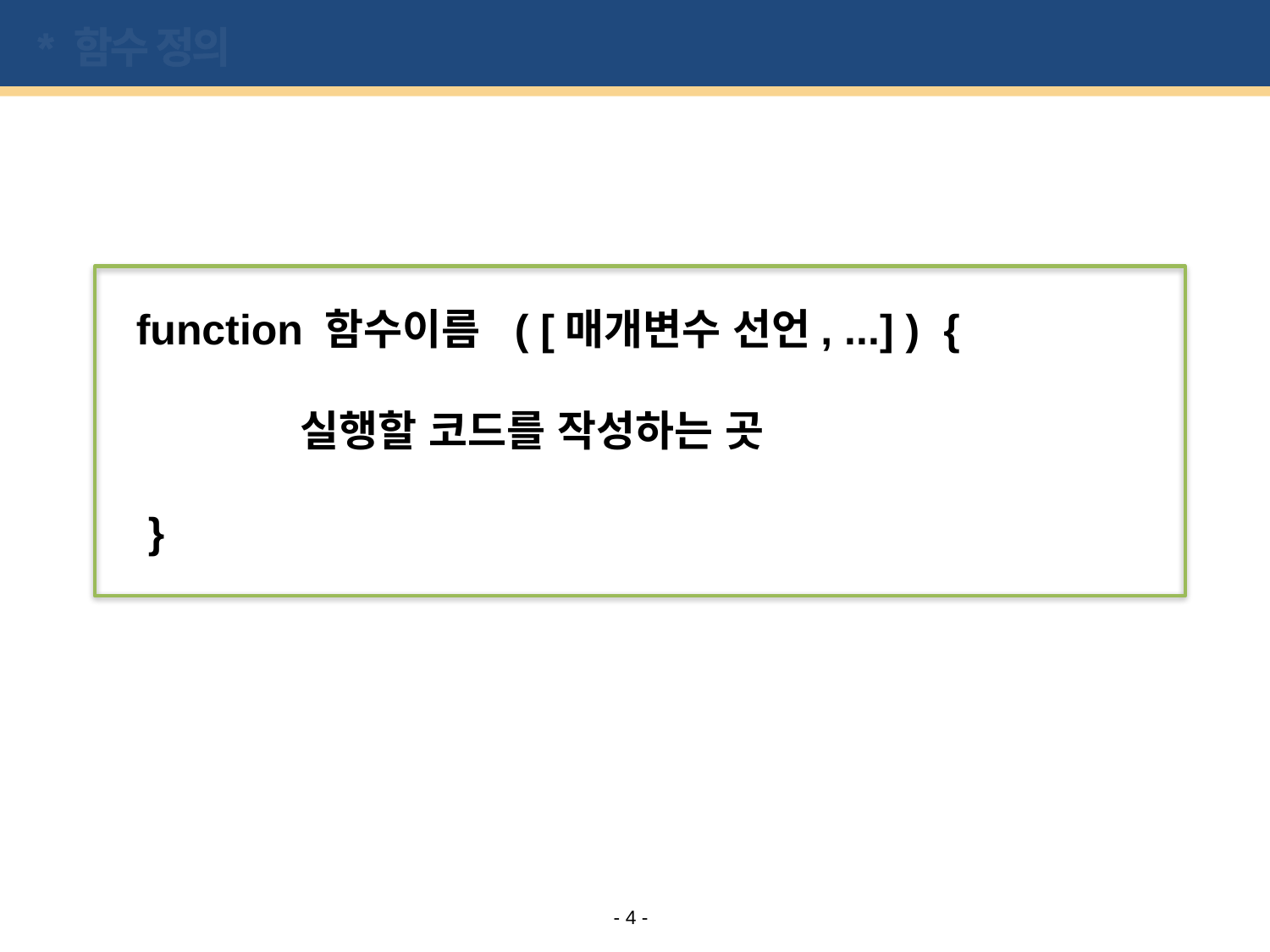

# * 함수 정의

  function 함수이름  ( [매개변수 선언, ...] )  {

               실행할 코드를 작성하는 곳

   }